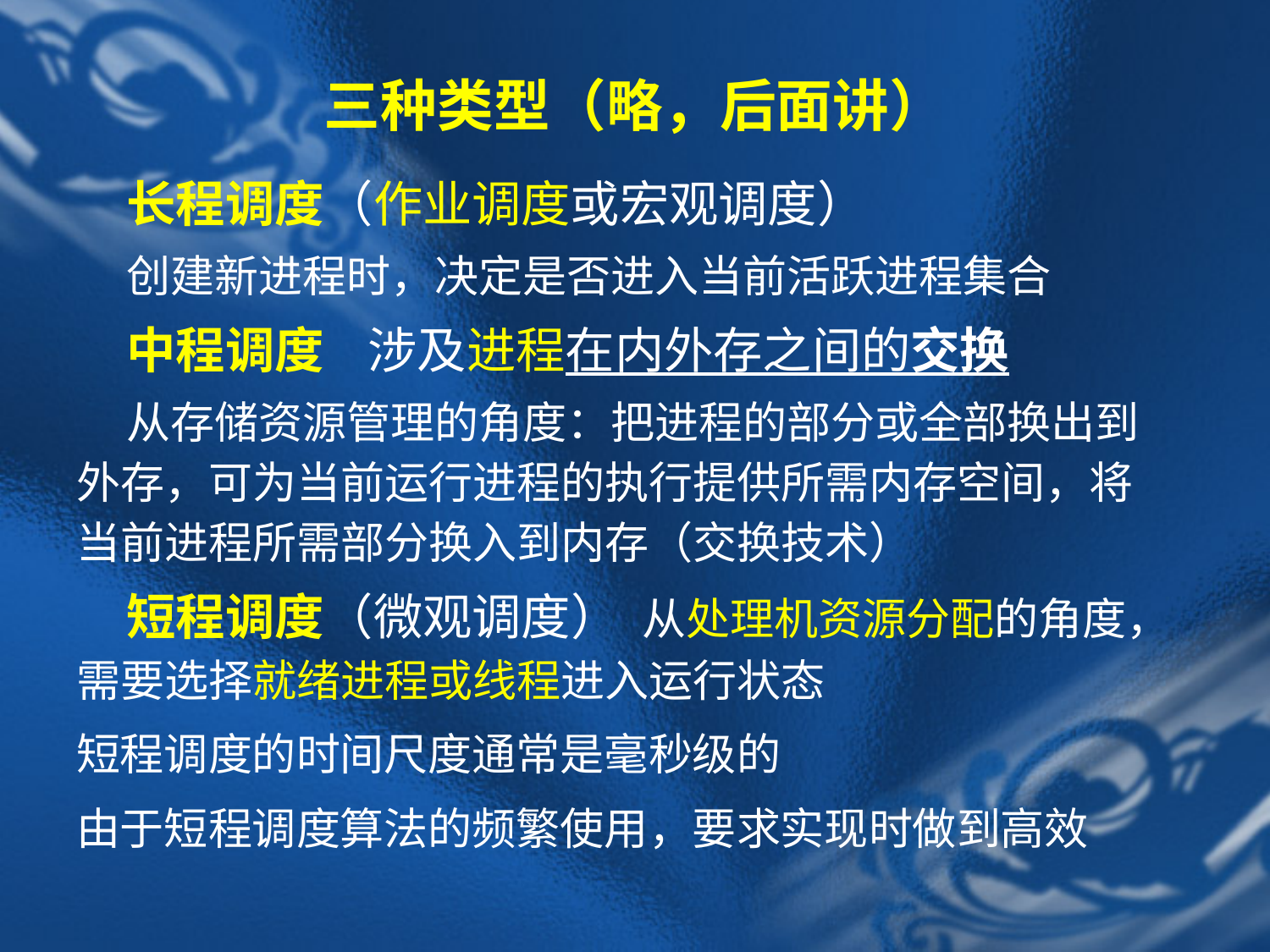

# 三种类型（略，后面讲）
长程调度（作业调度或宏观调度）
    创建新进程时，决定是否进入当前活跃进程集合
中程调度    涉及进程在内外存之间的交换
从存储资源管理的角度：把进程的部分或全部换出到外存，可为当前运行进程的执行提供所需内存空间，将当前进程所需部分换入到内存（交换技术）
短程调度（微观调度）  从处理机资源分配的角度，需要选择就绪进程或线程进入运行状态
短程调度的时间尺度通常是毫秒级的
由于短程调度算法的频繁使用，要求实现时做到高效